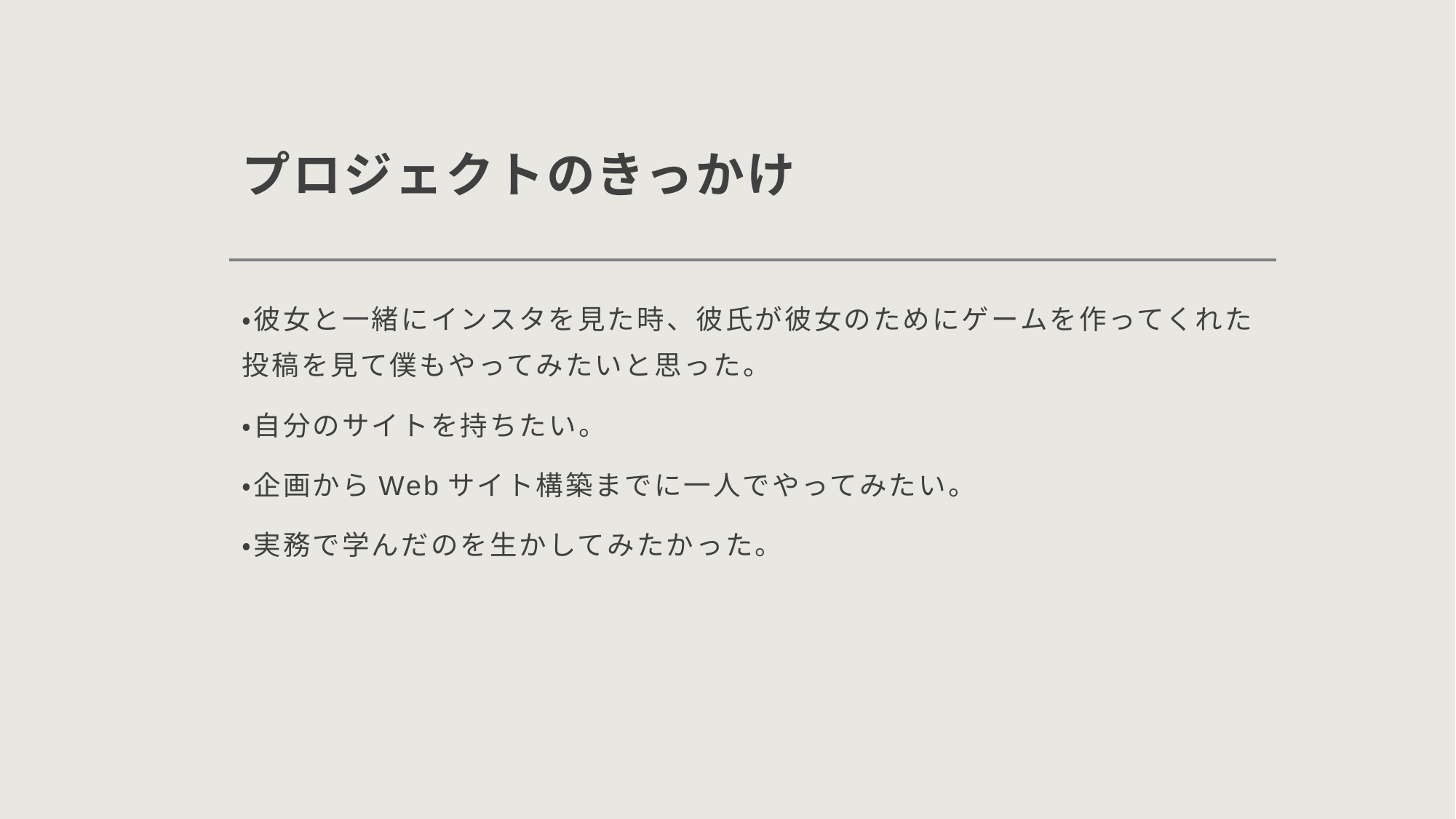

# プロジェクトのきっかけ
・彼女と一緒にインスタを見た時、彼氏が彼女のためにゲームを作ってくれた投稿を見て僕もやってみたいと思った。
・自分のサイトを持ちたい。
・企画からWebサイト構築までに一人でやってみたい。
・実務で学んだのを生かしてみたかった。